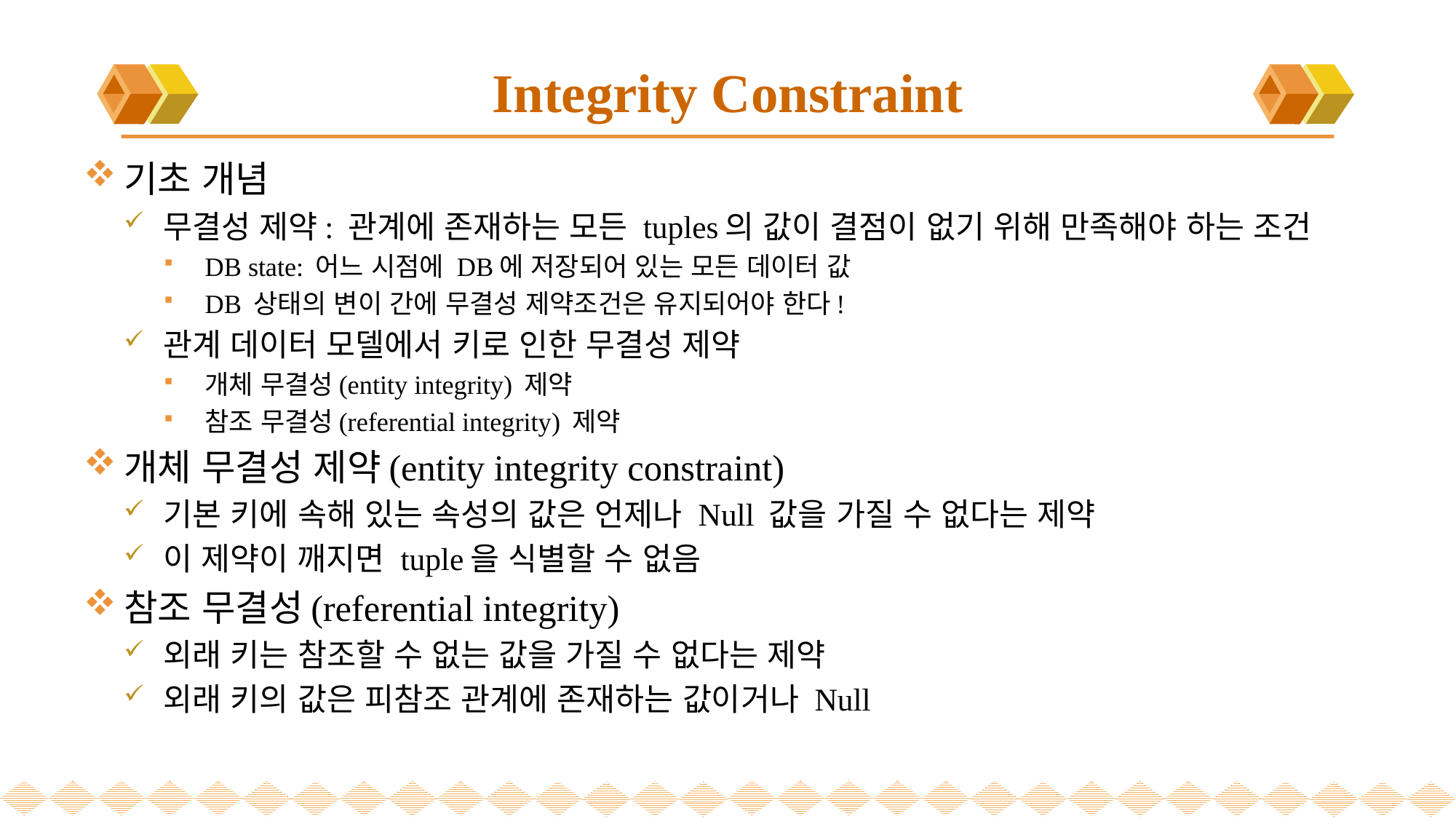

# Integrity Constraint
기초 개념
무결성 제약: 관계에 존재하는 모든 tuples의 값이 결점이 없기 위해 만족해야 하는 조건
DB state: 어느 시점에 DB에 저장되어 있는 모든 데이터 값
DB 상태의 변이 간에 무결성 제약조건은 유지되어야 한다!
관계 데이터 모델에서 키로 인한 무결성 제약
개체 무결성(entity integrity) 제약
참조 무결성(referential integrity) 제약
개체 무결성 제약(entity integrity constraint)
기본 키에 속해 있는 속성의 값은 언제나 Null 값을 가질 수 없다는 제약
이 제약이 깨지면 tuple을 식별할 수 없음
참조 무결성(referential integrity)
외래 키는 참조할 수 없는 값을 가질 수 없다는 제약
외래 키의 값은 피참조 관계에 존재하는 값이거나 Null